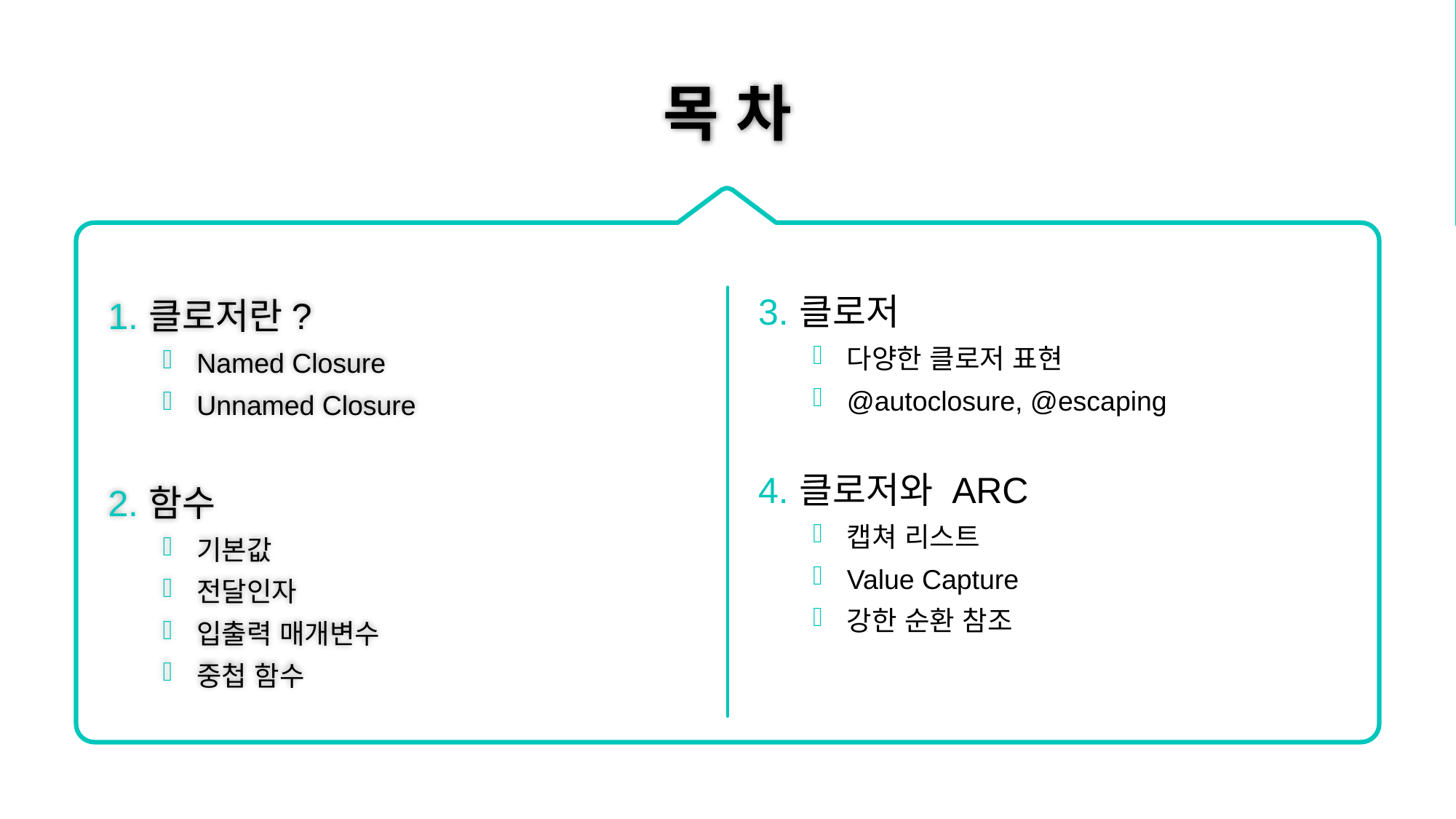

# 목 차

클로저
다양한 클로저 표현
@autoclosure, @escaping

클로저와 ARC
캡쳐 리스트
Value Capture
강한 순환 참조

클로저란?
Named Closure
Unnamed Closure

함수
기본값
전달인자
입출력 매개변수
중첩 함수